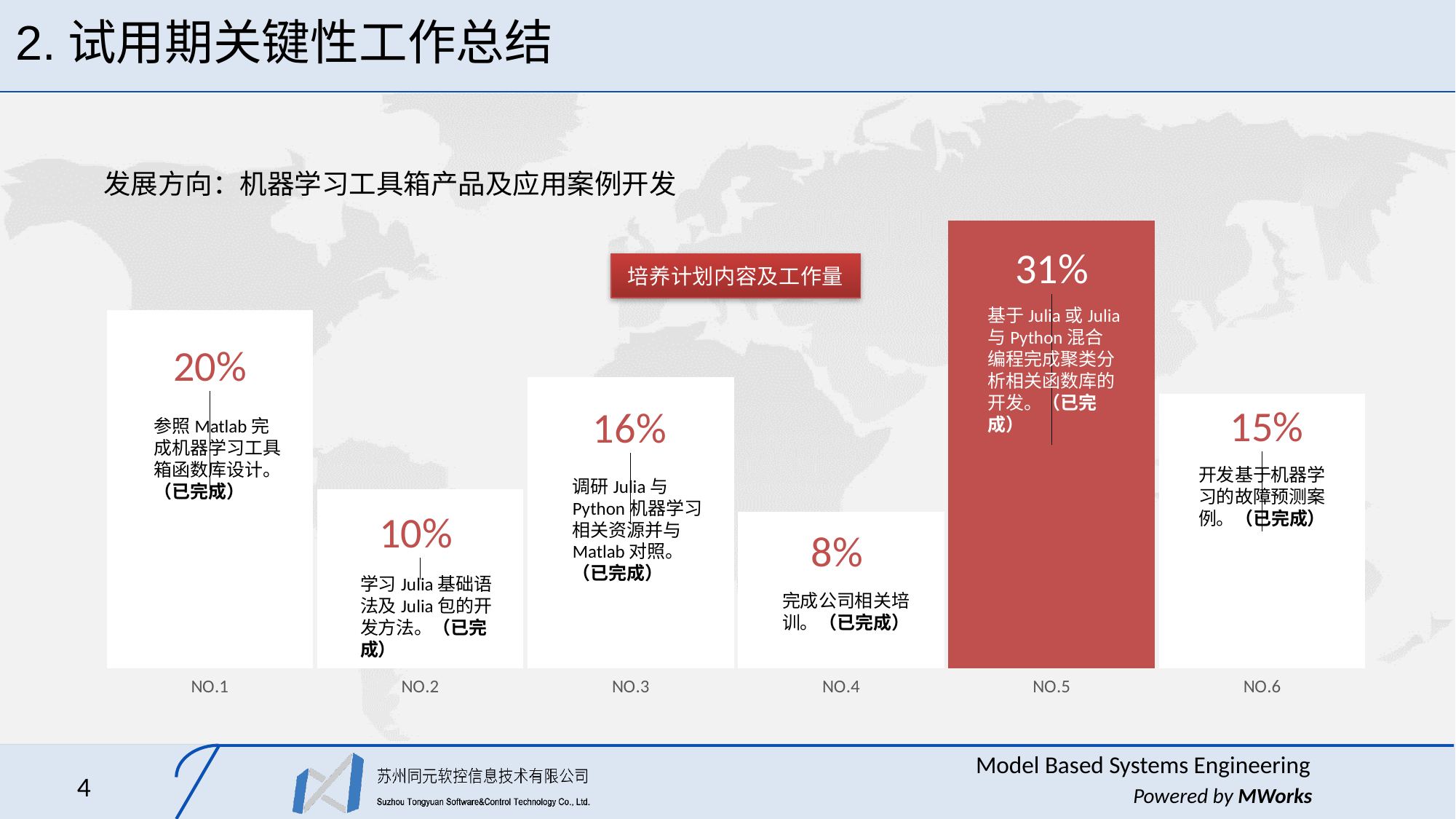

# 2.试用期关键性工作总结

### Chart

| Category | 系列 1 | 系列 2 |
|---|---|---|
| NO.1 | 0.64 | 0.36 |
| NO.2 | 0.32 | 0.6799999999999999 |
| NO.3 | 0.52 | 0.48 |
| NO.4 | 0.28 | 0.72 |
| NO.5 | 0.8 | 0.19999999999999996 |
| NO.6 | 0.49 | 0.51 |
发展方向：机器学习工具箱产品及应用案例开发
基于Julia或Julia与Python混合编程完成聚类分析相关函数库的开发。（已完成）
参照Matlab完成机器学习工具箱函数库设计。（已完成）
开发基于机器学习的故障预测案例。（已完成）
调研Julia与Python机器学习相关资源并与Matlab对照。（已完成）
学习Julia基础语法及Julia包的开发方法。（已完成）
完成公司相关培训。（已完成）